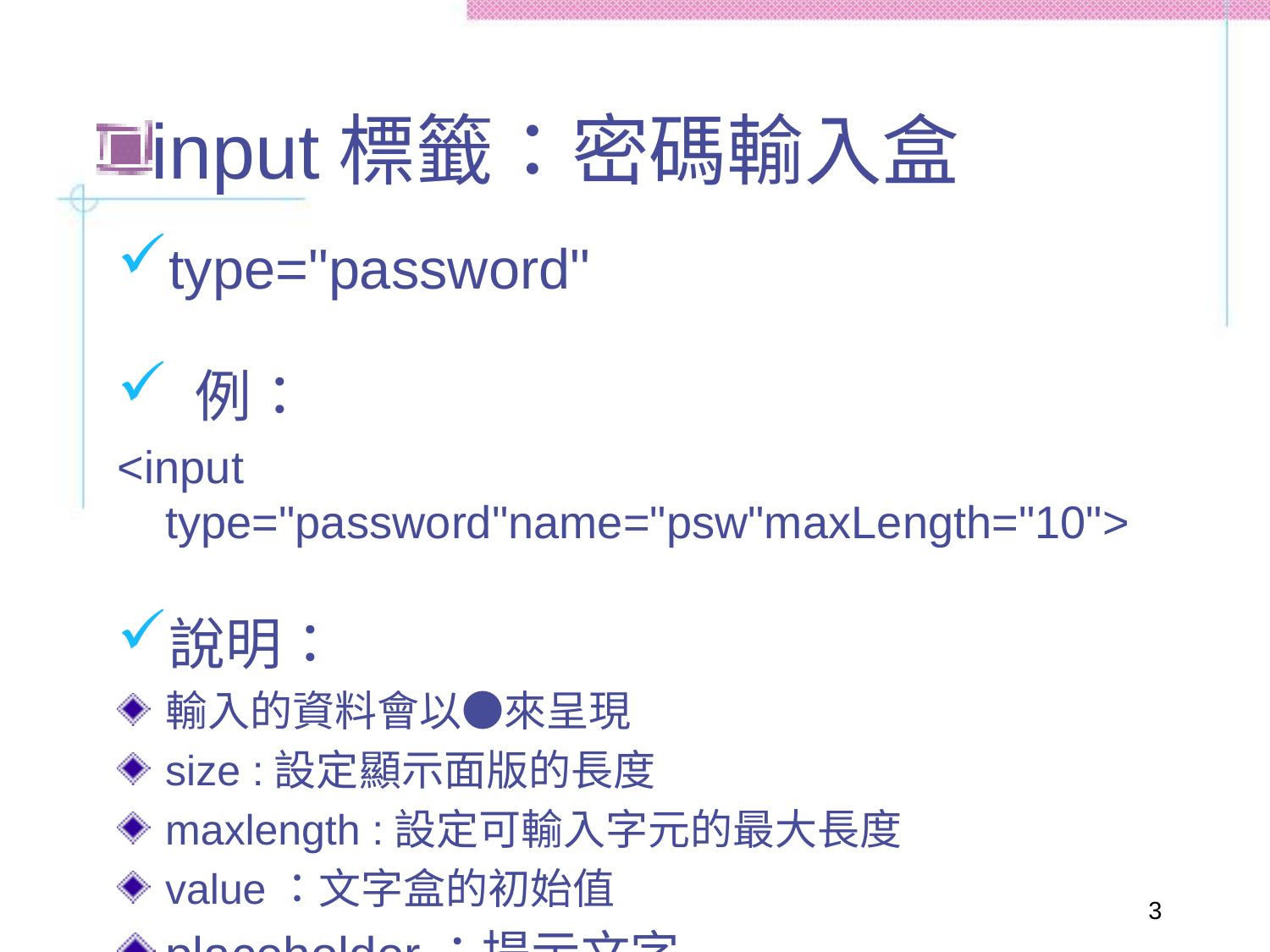

# input標籤：密碼輸入盒
type="password"

 例：
<input type="password"name="psw"maxLength="10">

說明：
輸入的資料會以●來呈現
size :設定顯示面版的長度
maxlength :設定可輸入字元的最大長度
value：文字盒的初始值
placeholder：提示文字
3